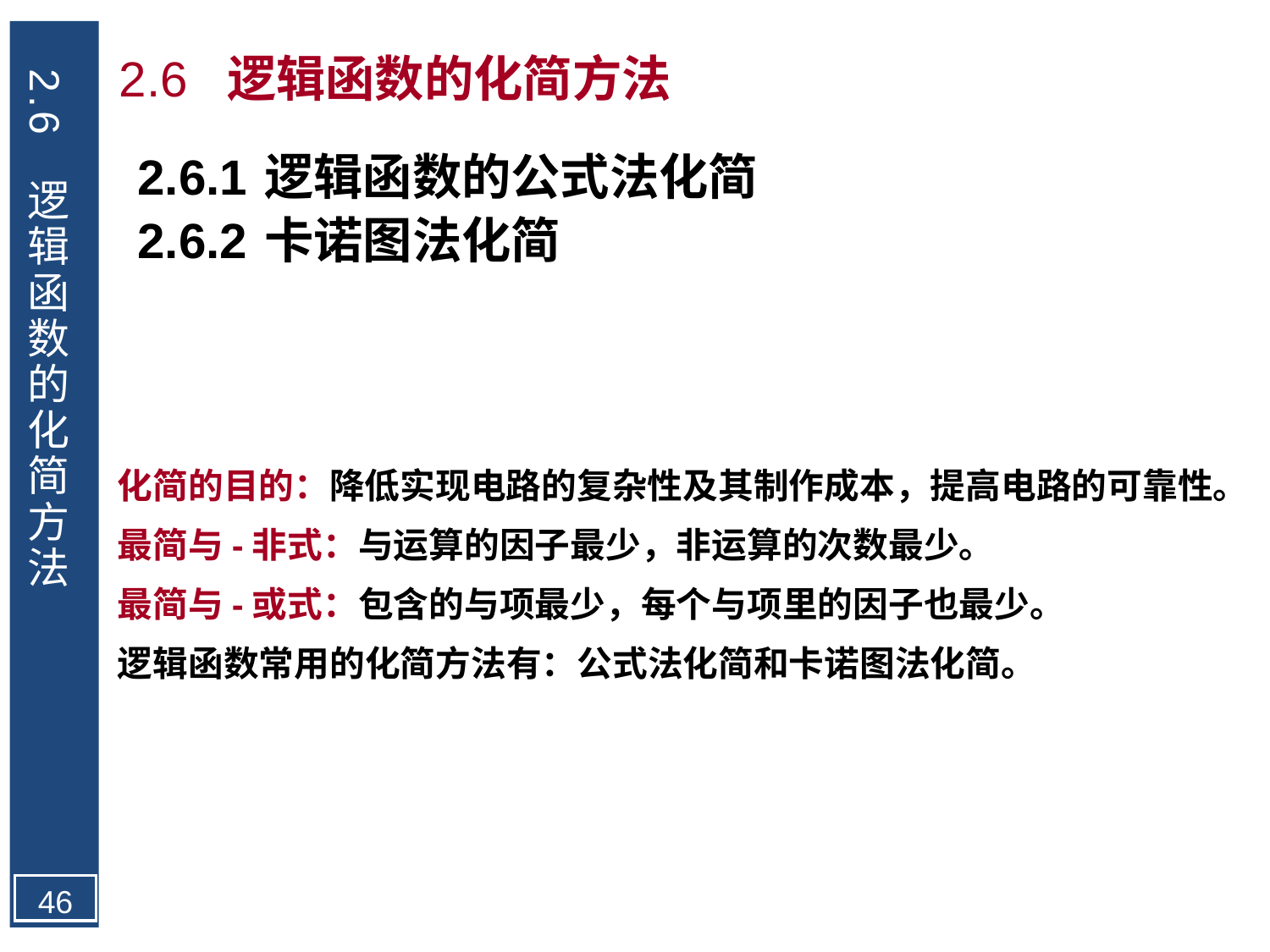

2.6  逻辑函数的化简方法
2.6  逻辑函数的化简方法
2.6.1	逻辑函数的公式法化简
2.6.2	卡诺图法化简
化简的目的：降低实现电路的复杂性及其制作成本，提高电路的可靠性。
最简与-非式：与运算的因子最少，非运算的次数最少。
最简与-或式：包含的与项最少，每个与项里的因子也最少。
逻辑函数常用的化简方法有：公式法化简和卡诺图法化简。
46